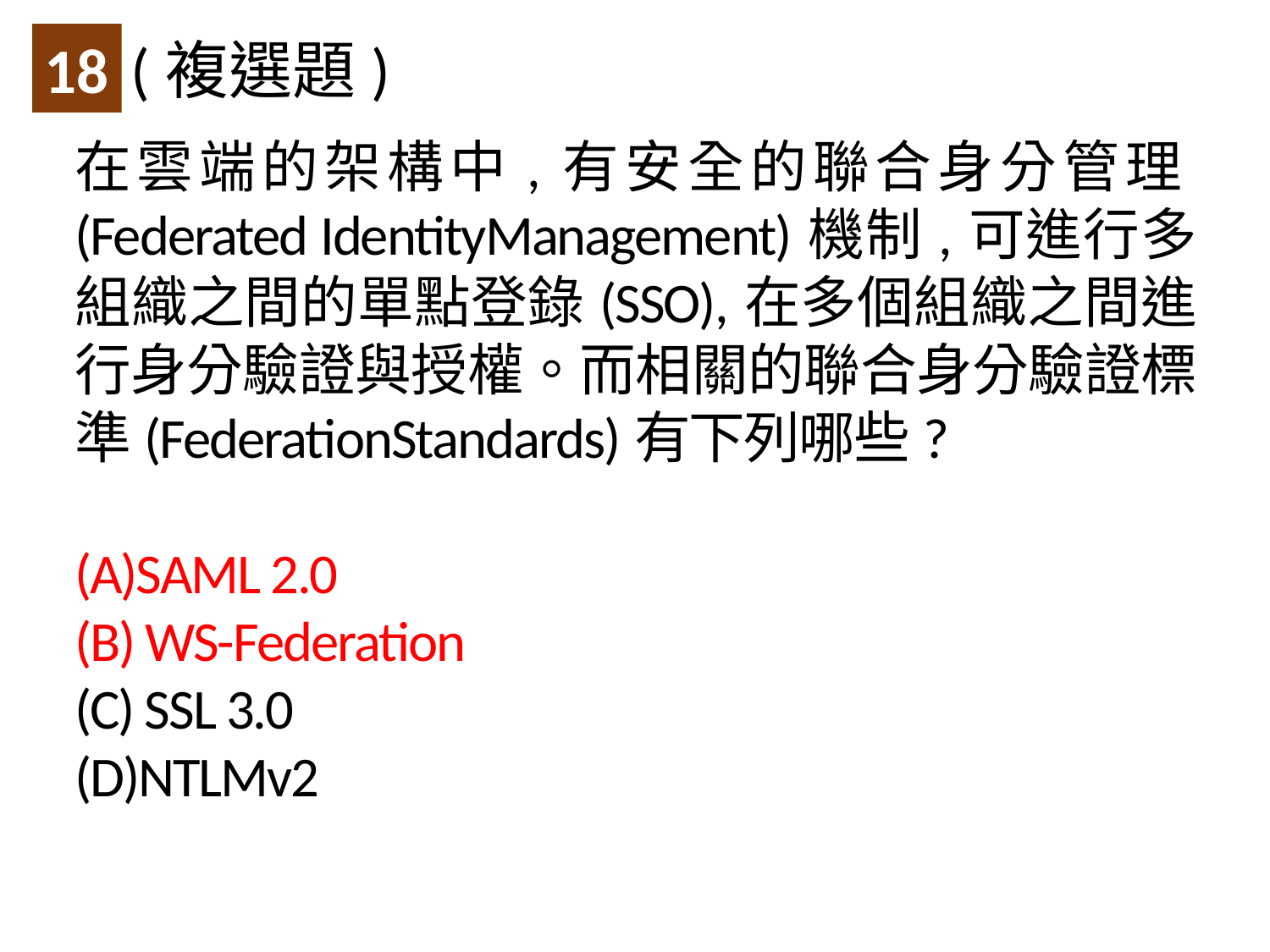

(複選題)
18
在雲端的架構中,有安全的聯合身分管理(Federated IdentityManagement)機制,可進行多組織之間的單點登錄(SSO),在多個組織之間進行身分驗證與授權。而相關的聯合身分驗證標準(FederationStandards)有下列哪些?

(A)SAML 2.0
(B) WS-Federation
(C) SSL 3.0
(D)NTLMv2